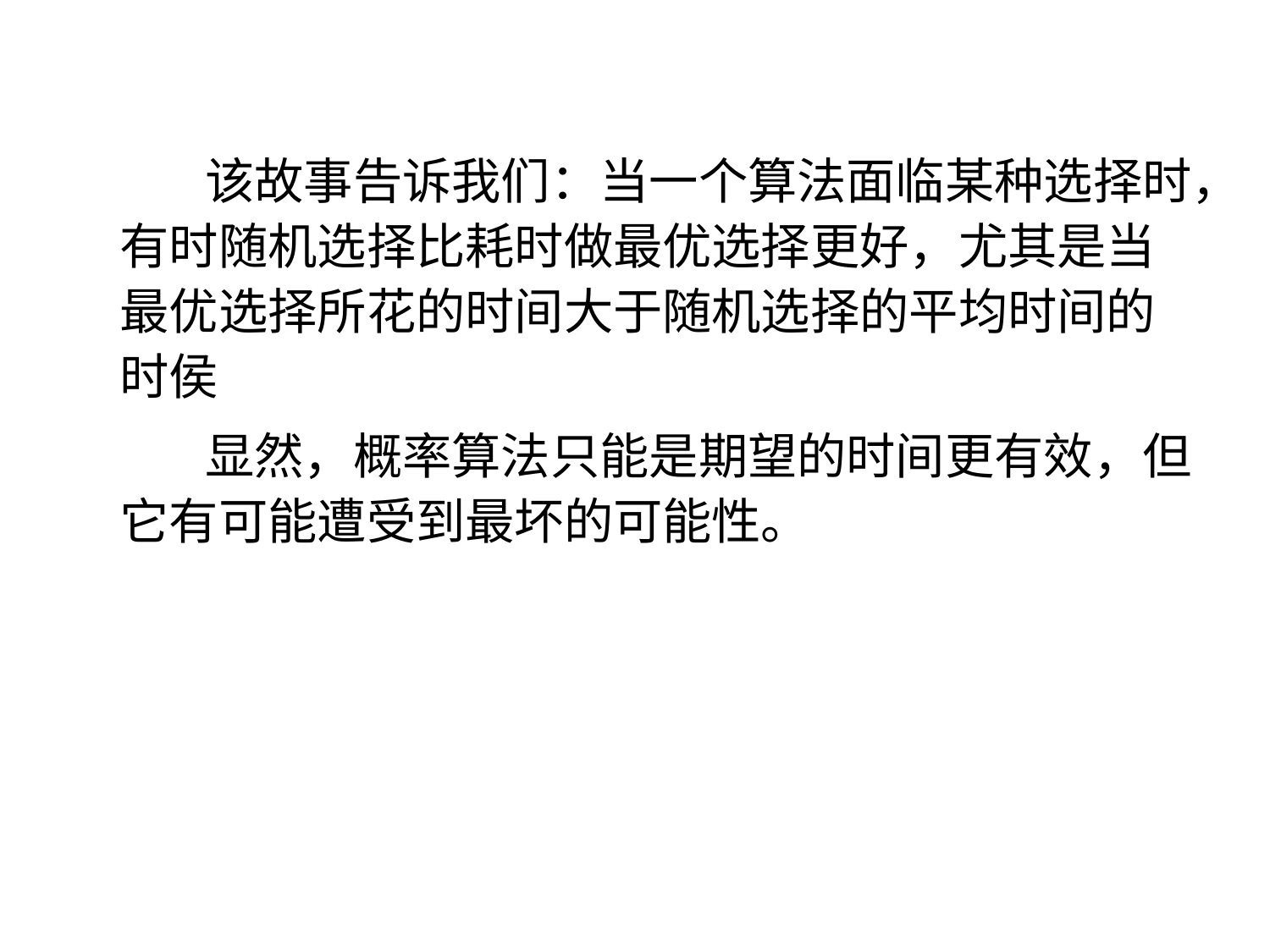

该故事告诉我们：当一个算法面临某种选择时，有时随机选择比耗时做最优选择更好，尤其是当最优选择所花的时间大于随机选择的平均时间的时侯
           显然，概率算法只能是期望的时间更有效，但它有可能遭受到最坏的可能性。